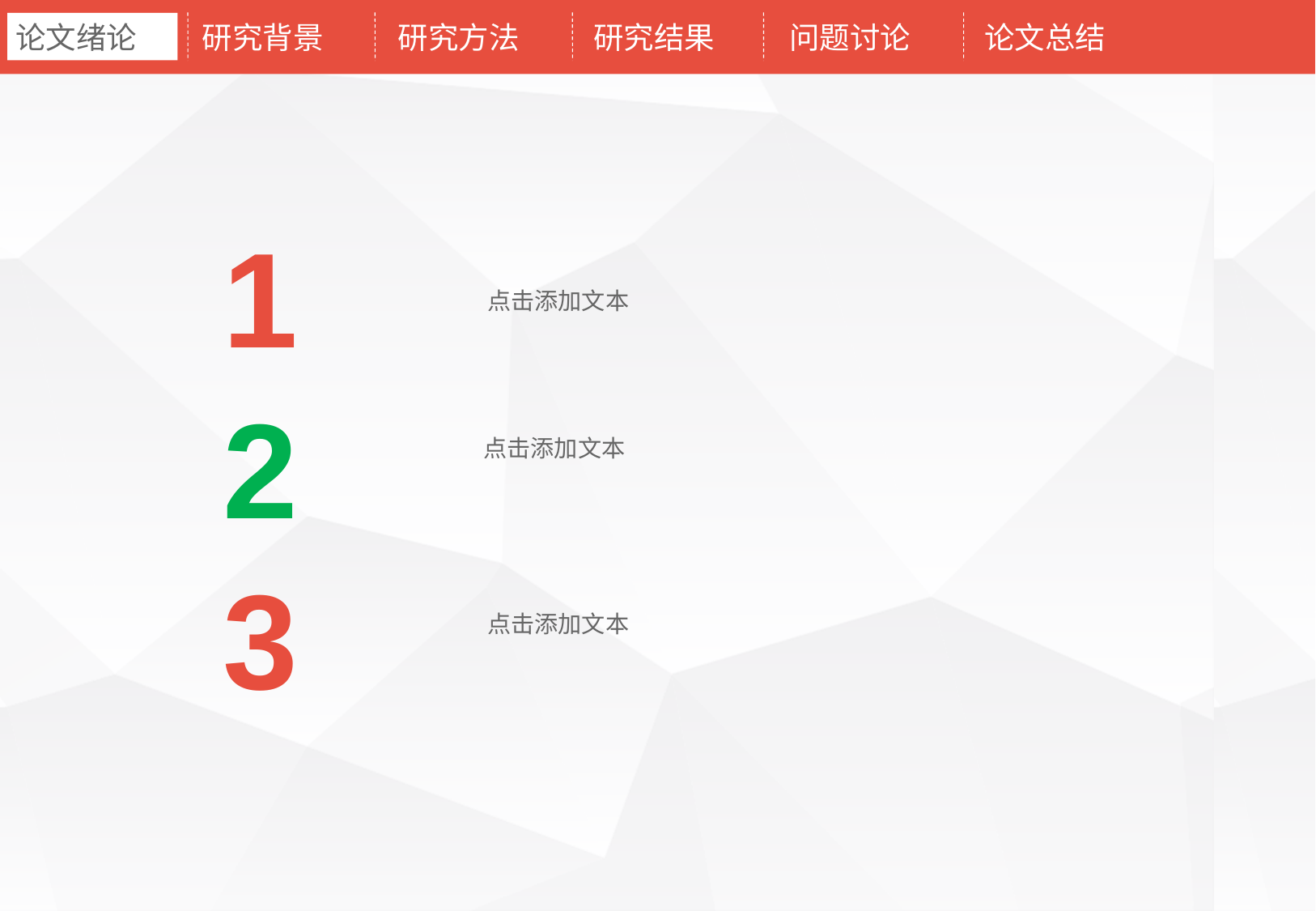

论文绪论

研究背景

研究方法

研究结果

问题讨论

论文总结

1
点击添加文本
2
点击添加文本
3
点击添加文本